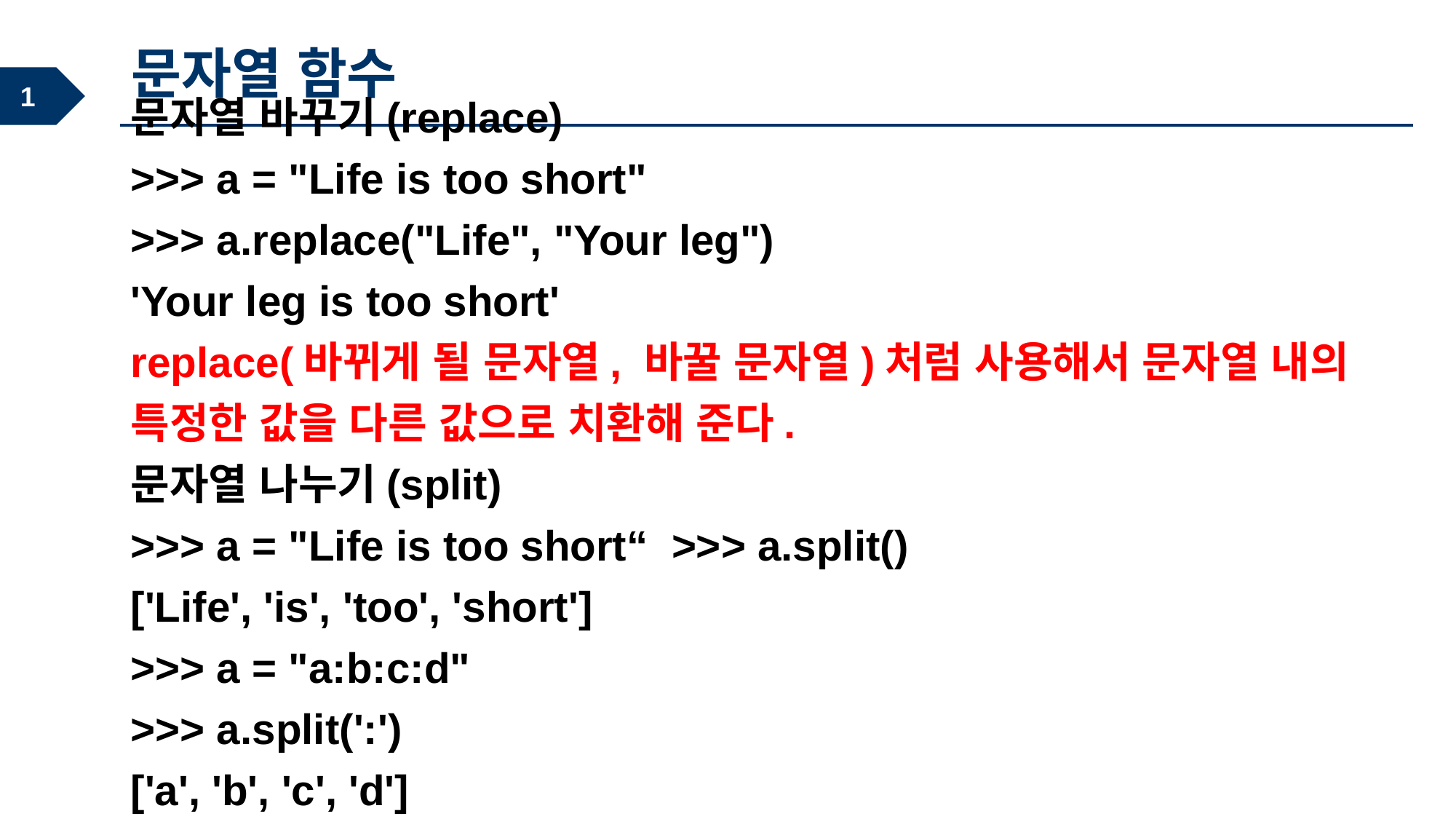

문자열 함수
문자열 바꾸기(replace)
>>> a = "Life is too short"
>>> a.replace("Life", "Your leg")
'Your leg is too short'
replace(바뀌게 될 문자열, 바꿀 문자열)처럼 사용해서 문자열 내의 특정한 값을 다른 값으로 치환해 준다.
문자열 나누기(split)
>>> a = "Life is too short“  >>> a.split()
['Life', 'is', 'too', 'short']
>>> a = "a:b:c:d"
>>> a.split(':')
['a', 'b', 'c', 'd']